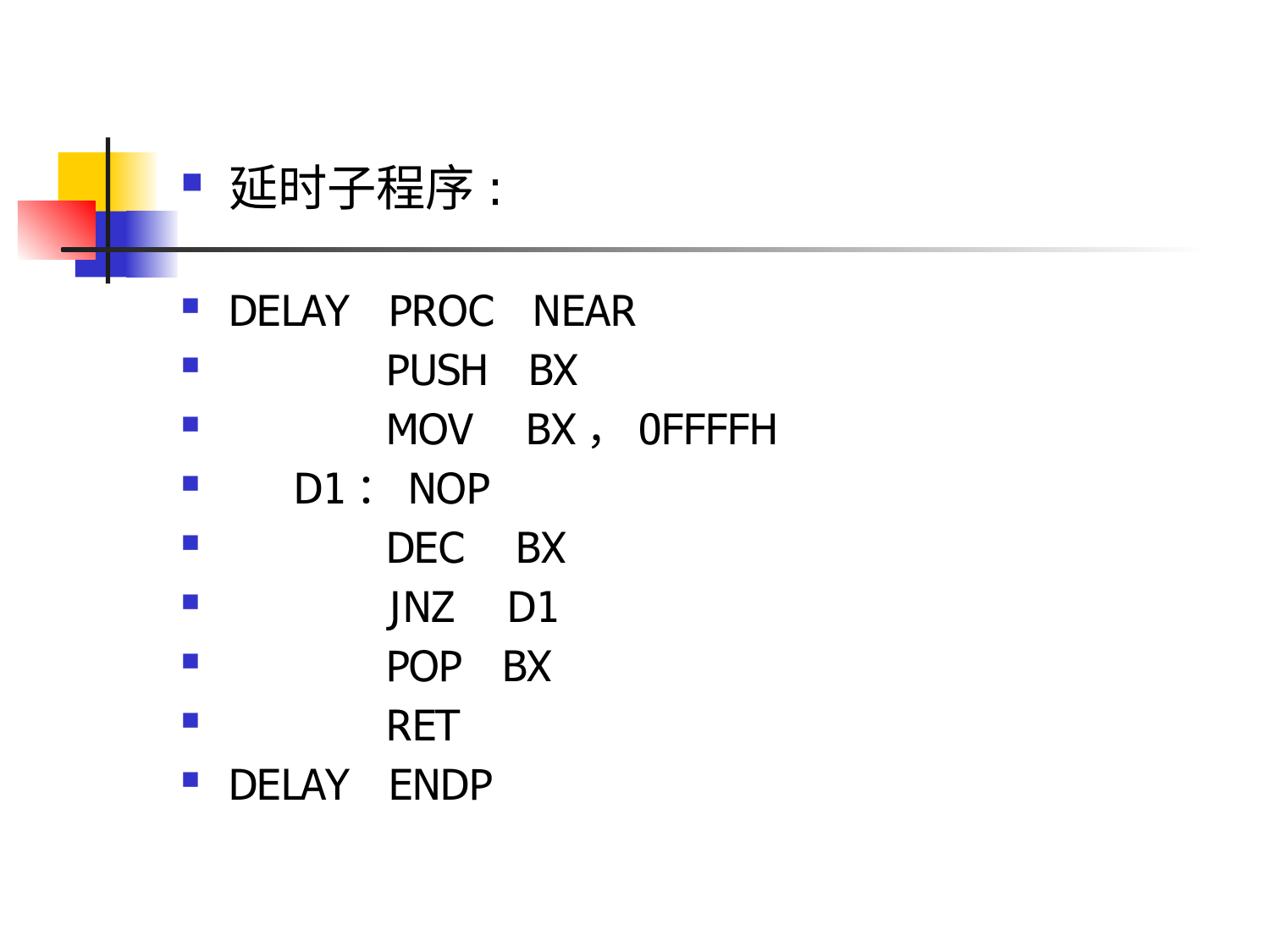

延时子程序:

DELAY   PROC   NEAR
            PUSH   BX
            MOV    BX，0FFFFH
     D1：NOP
            DEC    BX
            JNZ    D1
            POP   BX
            RET
DELAY   ENDP